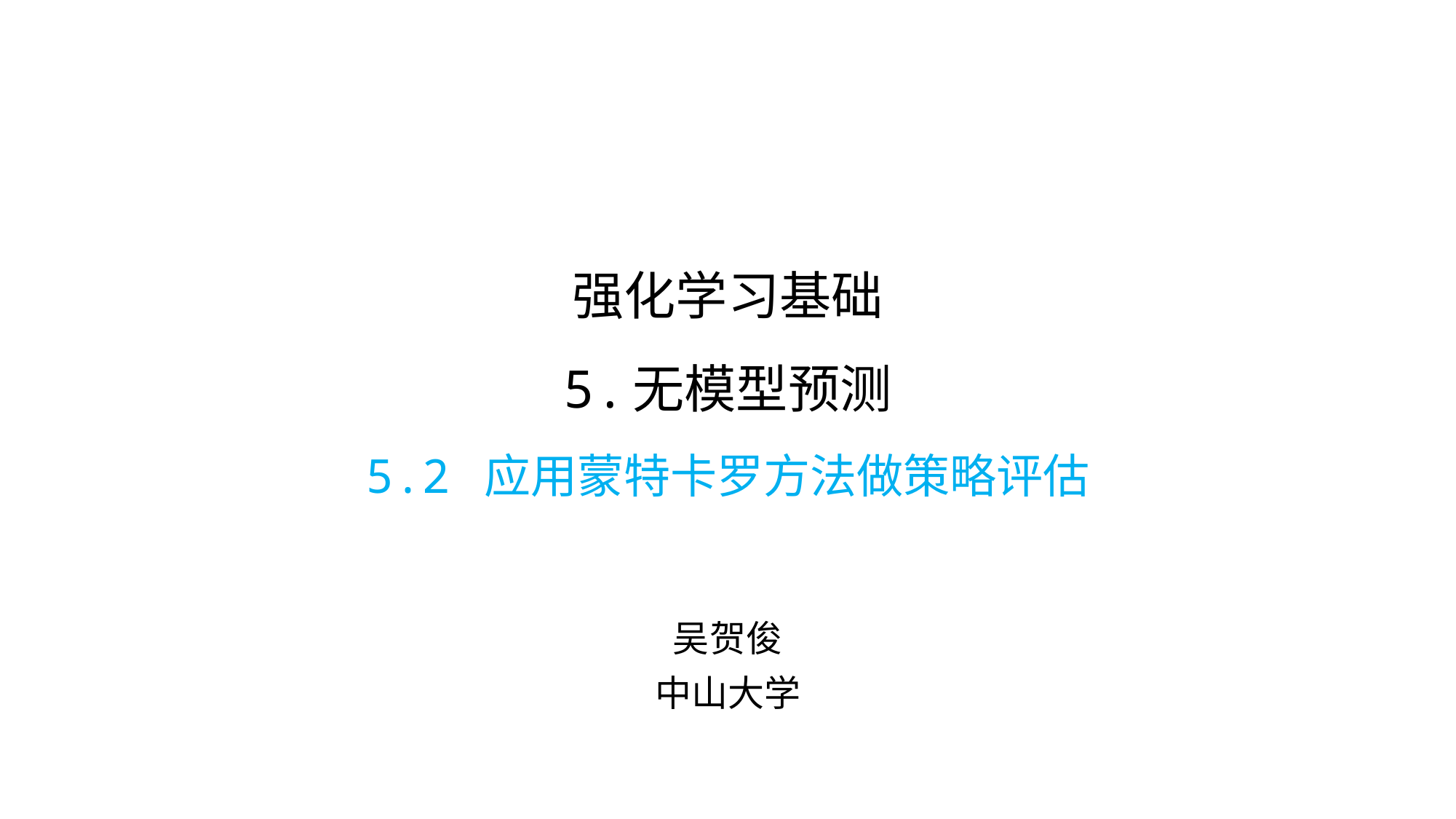

# 强化学习基础 5.无模型预测 5.2 应用蒙特卡罗方法做策略评估

吴贺俊
中山大学